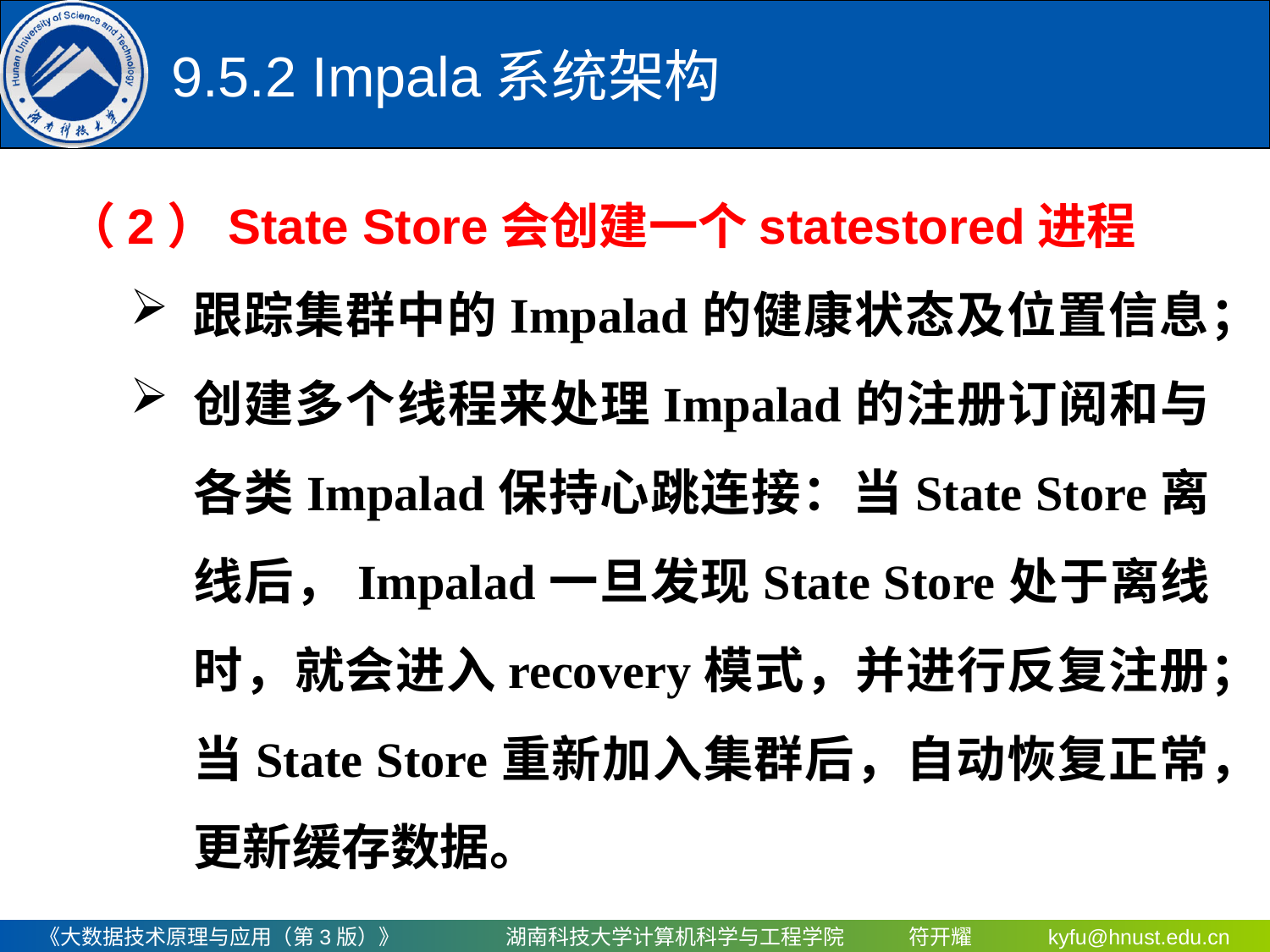

9.5.2 Impala系统架构
（2）State Store会创建一个statestored进程
跟踪集群中的Impalad的健康状态及位置信息；
创建多个线程来处理Impalad的注册订阅和与各类Impalad保持心跳连接：当State Store离线后，Impalad一旦发现State Store处于离线时，就会进入recovery模式，并进行反复注册；当State Store重新加入集群后，自动恢复正常，更新缓存数据。